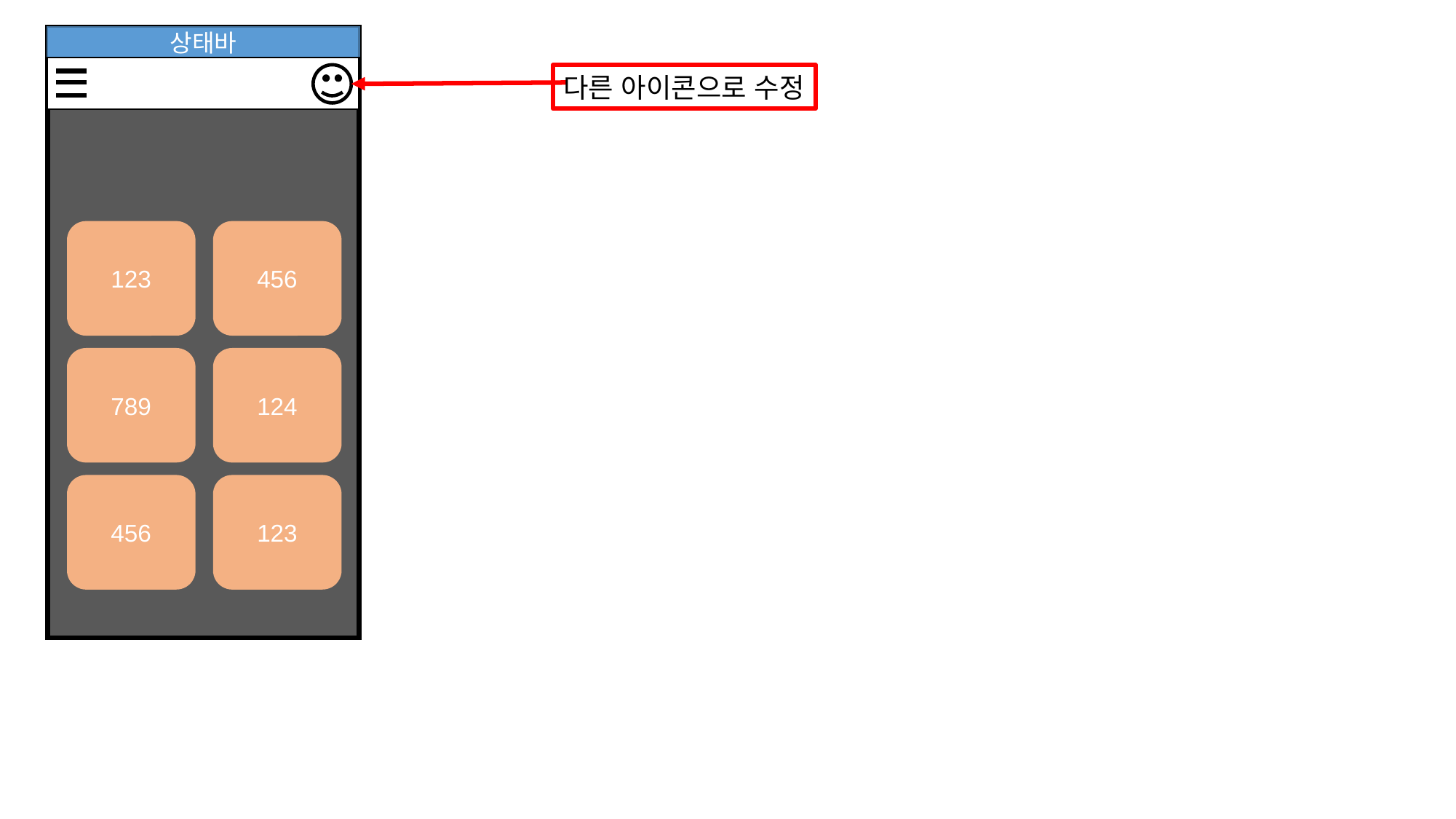

상태바

다른 아이콘으로 수정
123
456
789
124
456
123